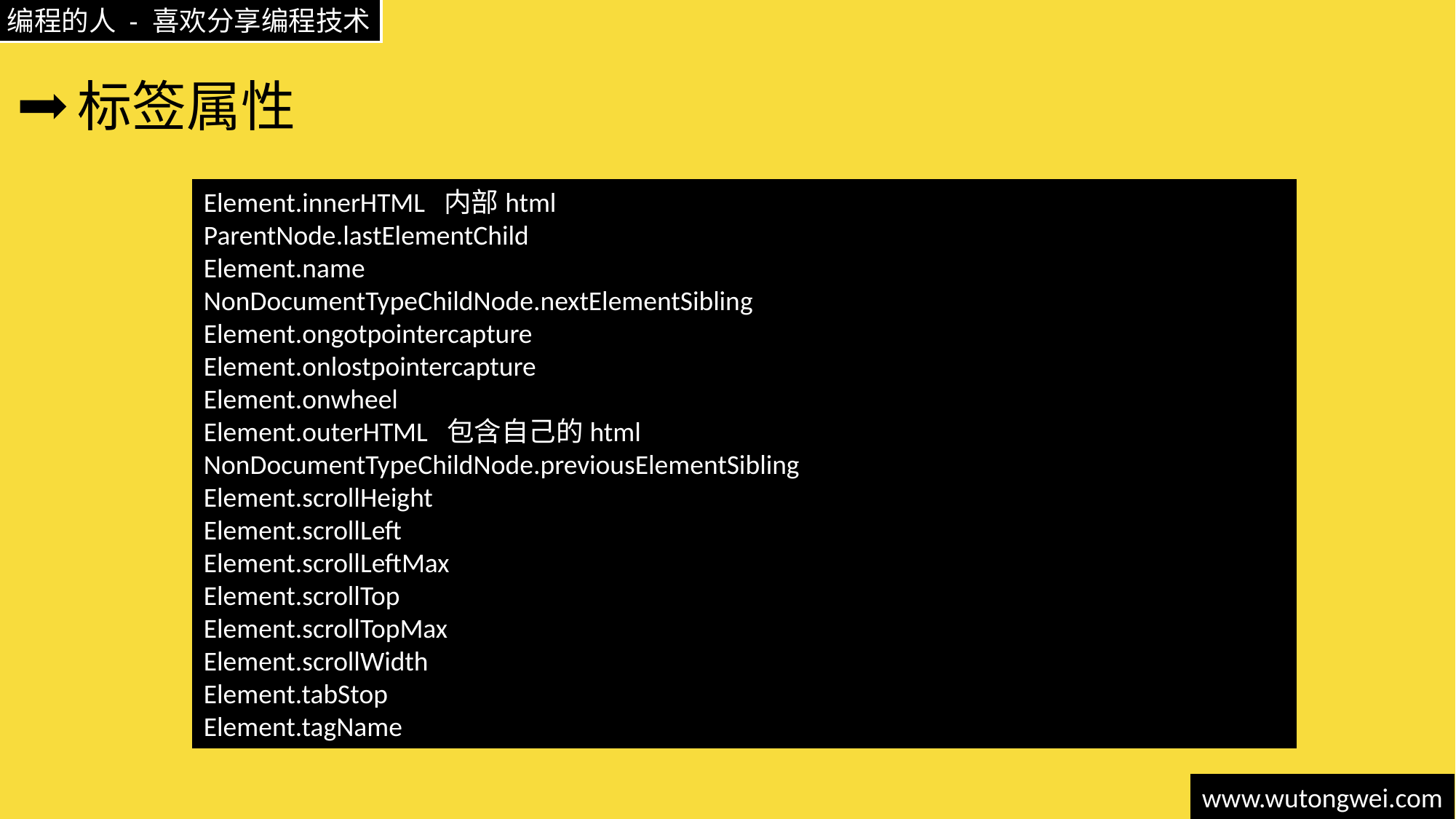

# 标签属性
Element.innerHTML  内部html
ParentNode.lastElementChild
Element.name
NonDocumentTypeChildNode.nextElementSibling
Element.ongotpointercapture
Element.onlostpointercapture
Element.onwheel
Element.outerHTML  包含自己的html
NonDocumentTypeChildNode.previousElementSibling
Element.scrollHeight
Element.scrollLeft
Element.scrollLeftMax
Element.scrollTop
Element.scrollTopMax
Element.scrollWidth
Element.tabStop
Element.tagName